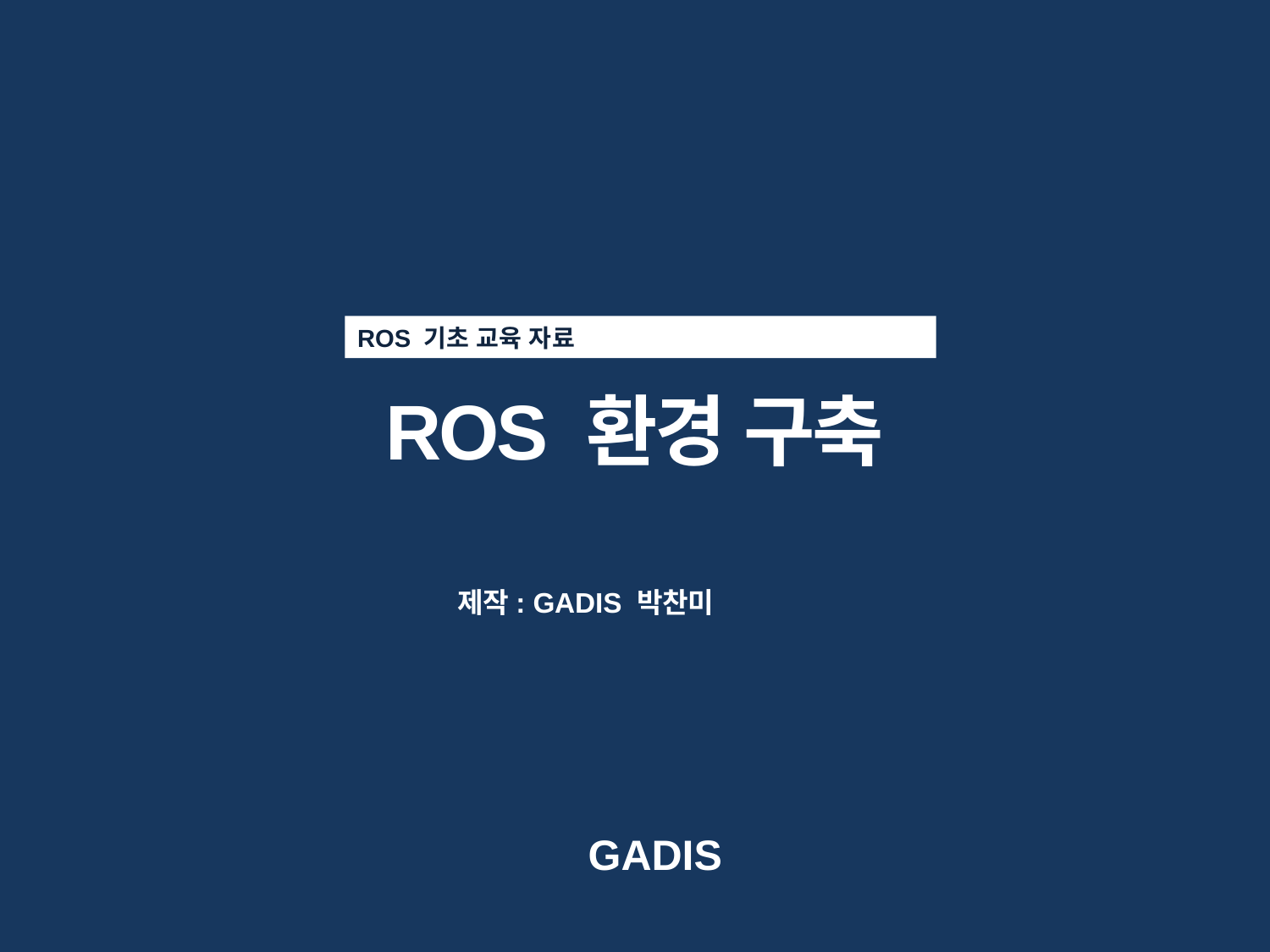

ROS 기초 교육 자료
ROS 환경 구축
제작: GADIS 박찬미
GADIS